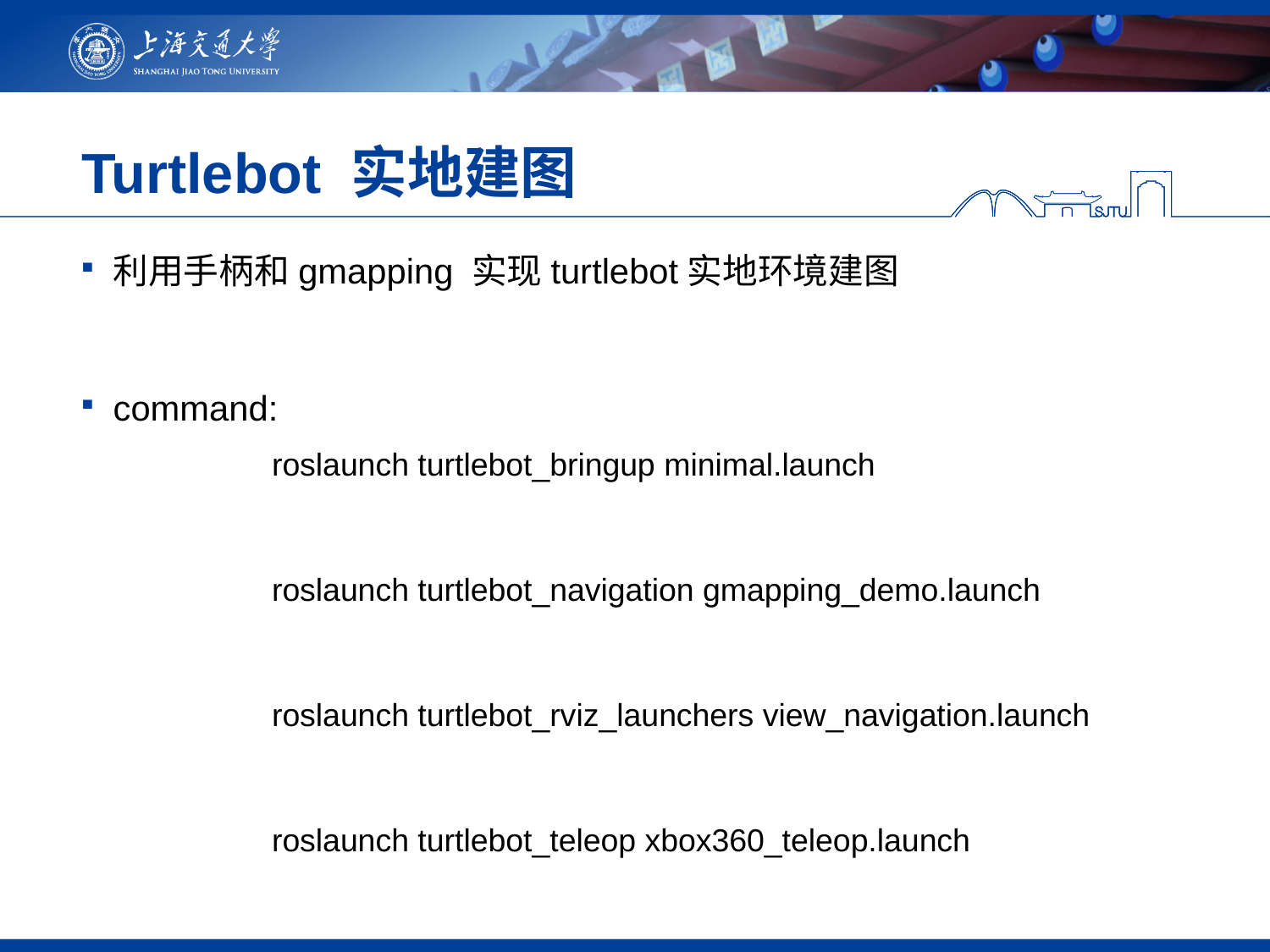

# Turtlebot 实地建图
利用手柄和gmapping 实现turtlebot实地环境建图

command:
	roslaunch turtlebot_bringup minimal.launch

	roslaunch turtlebot_navigation gmapping_demo.launch

	roslaunch turtlebot_rviz_launchers view_navigation.launch

	roslaunch turtlebot_teleop xbox360_teleop.launch